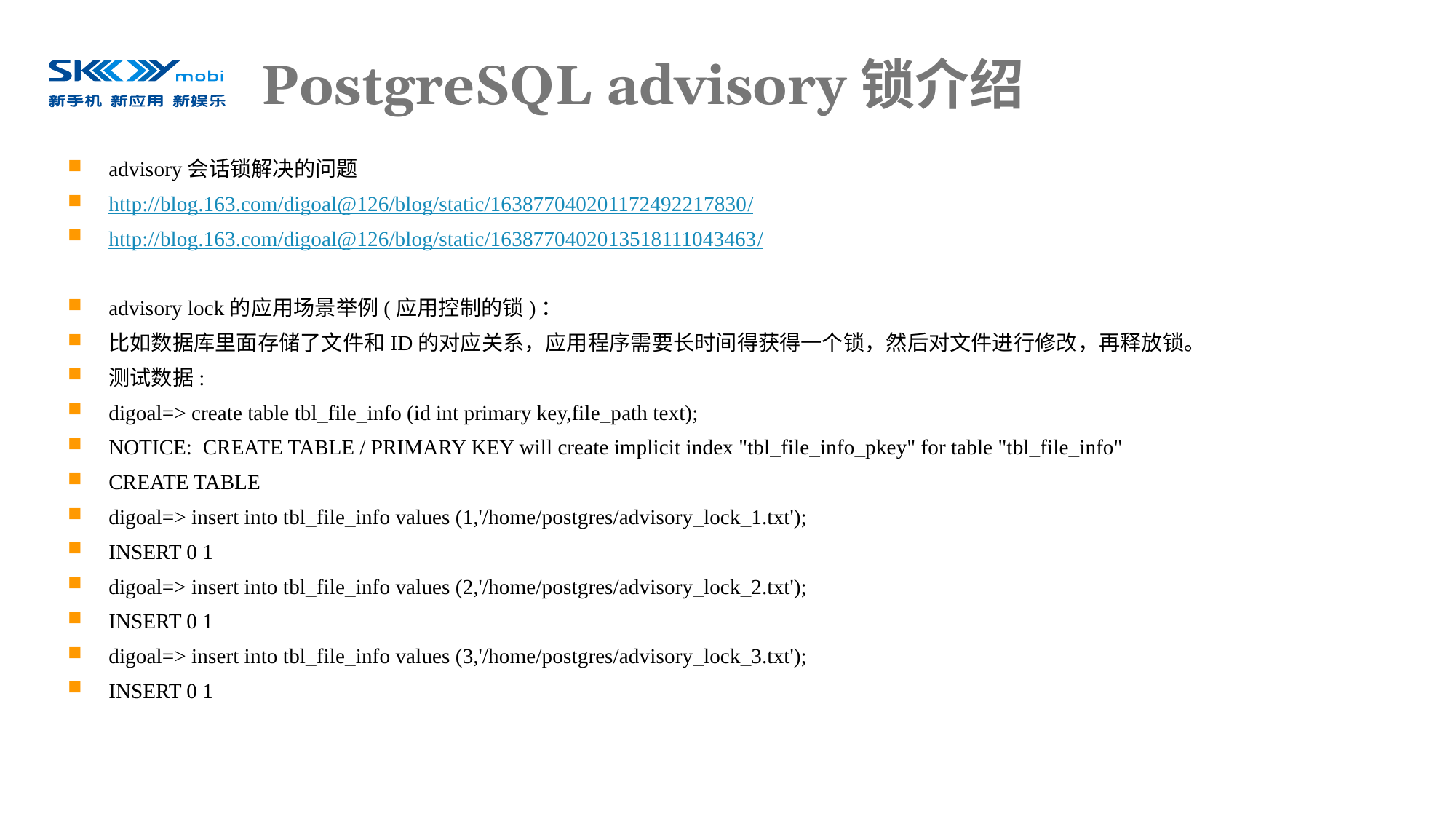

# PostgreSQL advisory锁介绍
advisory会话锁解决的问题
http://blog.163.com/digoal@126/blog/static/163877040201172492217830/
http://blog.163.com/digoal@126/blog/static/1638770402013518111043463/

advisory lock的应用场景举例(应用控制的锁)：
比如数据库里面存储了文件和ID的对应关系，应用程序需要长时间得获得一个锁，然后对文件进行修改，再释放锁。
测试数据:
digoal=> create table tbl_file_info (id int primary key,file_path text);
NOTICE:  CREATE TABLE / PRIMARY KEY will create implicit index "tbl_file_info_pkey" for table "tbl_file_info"
CREATE TABLE
digoal=> insert into tbl_file_info values (1,'/home/postgres/advisory_lock_1.txt');
INSERT 0 1
digoal=> insert into tbl_file_info values (2,'/home/postgres/advisory_lock_2.txt');
INSERT 0 1
digoal=> insert into tbl_file_info values (3,'/home/postgres/advisory_lock_3.txt');
INSERT 0 1